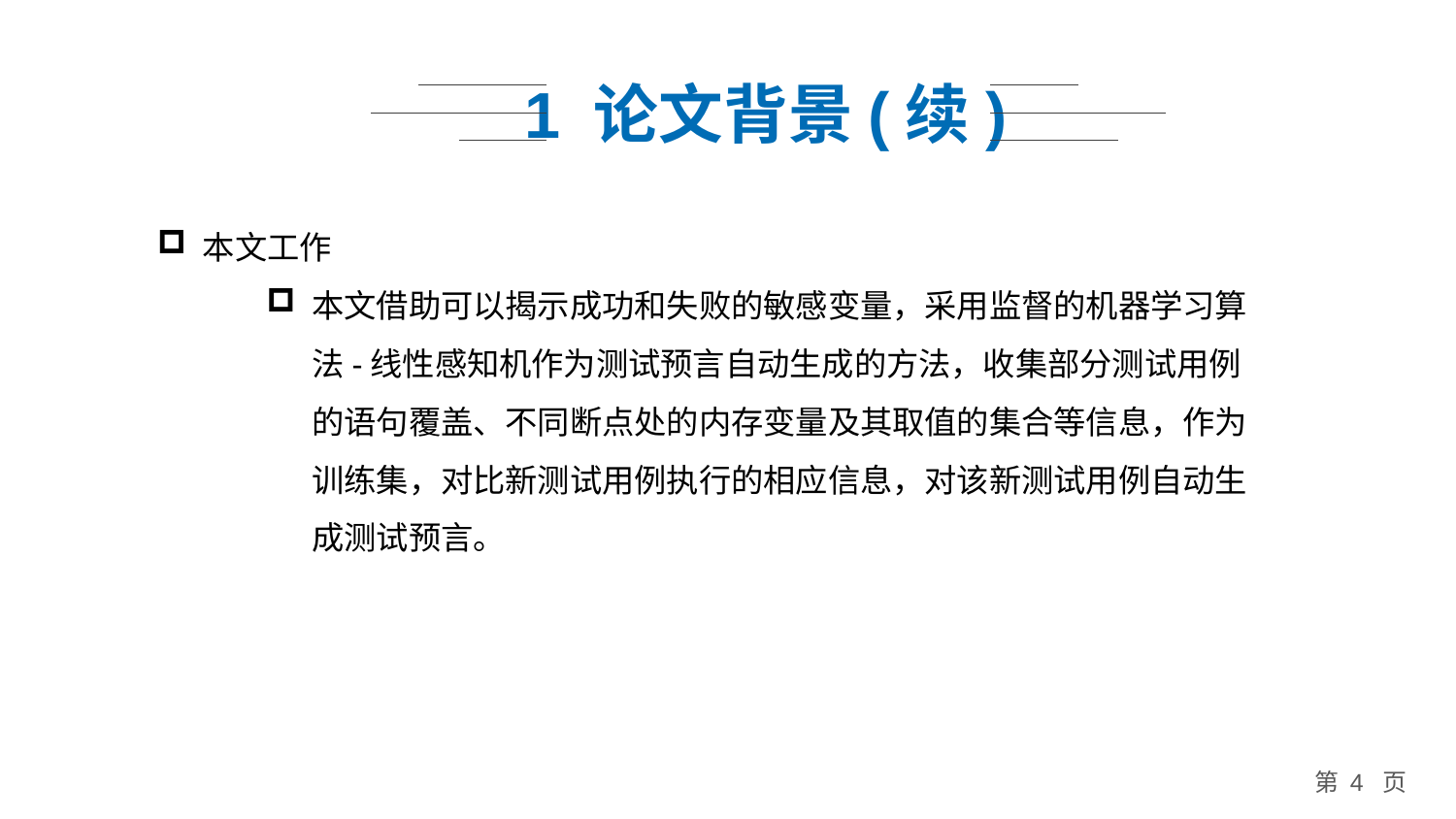

1 论文背景(续)
本文工作
本文借助可以揭示成功和失败的敏感变量，采用监督的机器学习算法-线性感知机作为测试预言自动生成的方法，收集部分测试用例的语句覆盖、不同断点处的内存变量及其取值的集合等信息，作为训练集，对比新测试用例执行的相应信息，对该新测试用例自动生成测试预言。